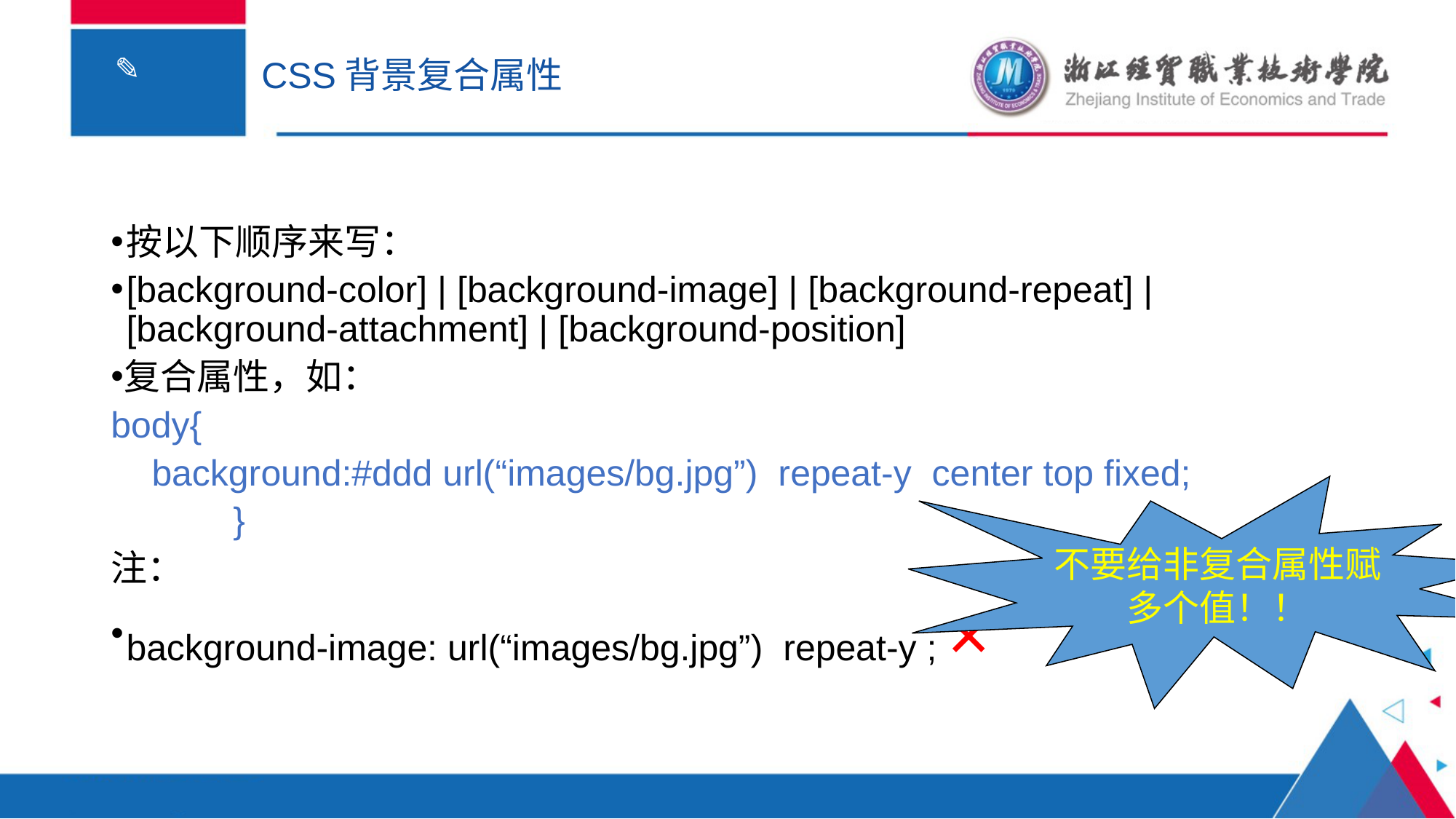

# CSS背景复合属性
按以下顺序来写：
[background-color] | [background-image] | [background-repeat] |[background-attachment] | [background-position]
复合属性，如：
body{
    background:#ddd url(“images/bg.jpg”)  repeat-y  center top fixed;
            }
注：
background-image: url(“images/bg.jpg”)  repeat-y ; ×
不要给非复合属性赋
多个值！！